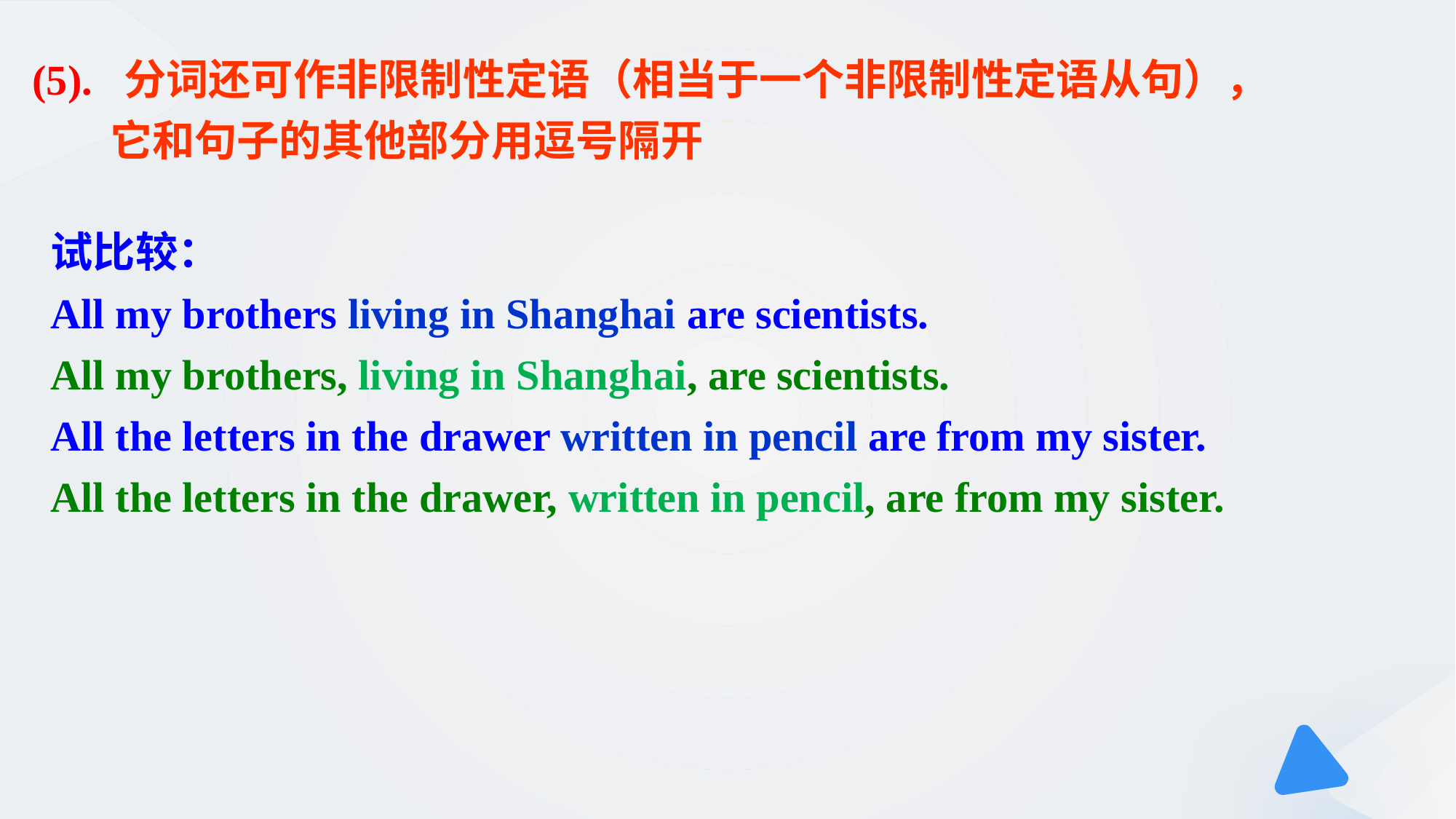

(5).  分词还可作非限制性定语（相当于一个非限制性定语从句），
       它和句子的其他部分用逗号隔开
试比较：
All my brothers living in Shanghai are scientists.
All my brothers, living in Shanghai, are scientists.
All the letters in the drawer written in pencil are from my sister.
All the letters in the drawer, written in pencil, are from my sister.